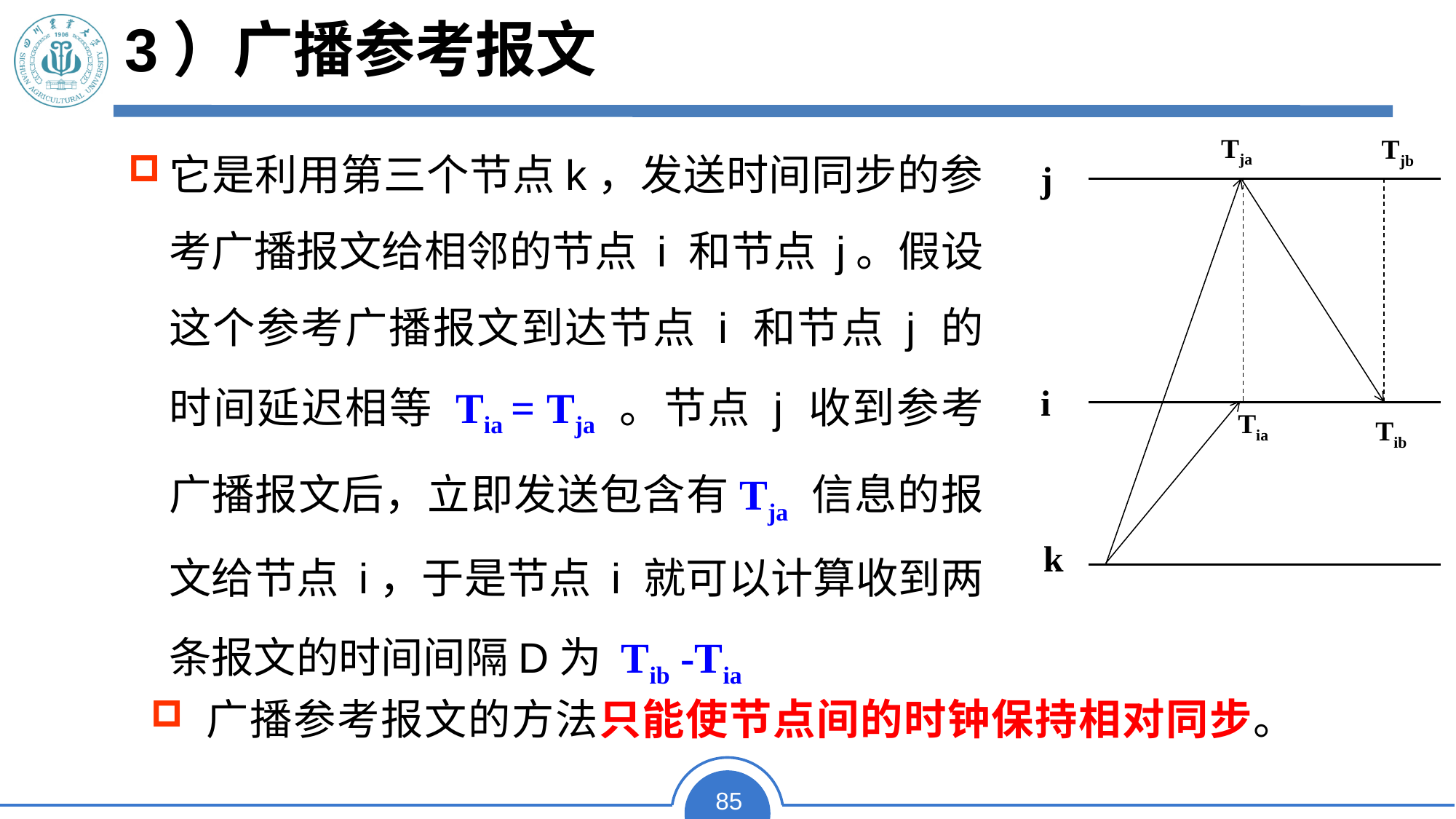

# 3）广播参考报文
它是利用第三个节点k，发送时间同步的参考广播报文给相邻的节点 i 和节点 j。假设这个参考广播报文到达节点 i 和节点 j 的时间延迟相等 Tia = Tja 。节点 j 收到参考广播报文后，立即发送包含有Tja 信息的报文给节点 i，于是节点 i 就可以计算收到两条报文的时间间隔D为 Tib -Tia
Tja
Tjb
j
i
Tia
Tib
k
 广播参考报文的方法只能使节点间的时钟保持相对同步。